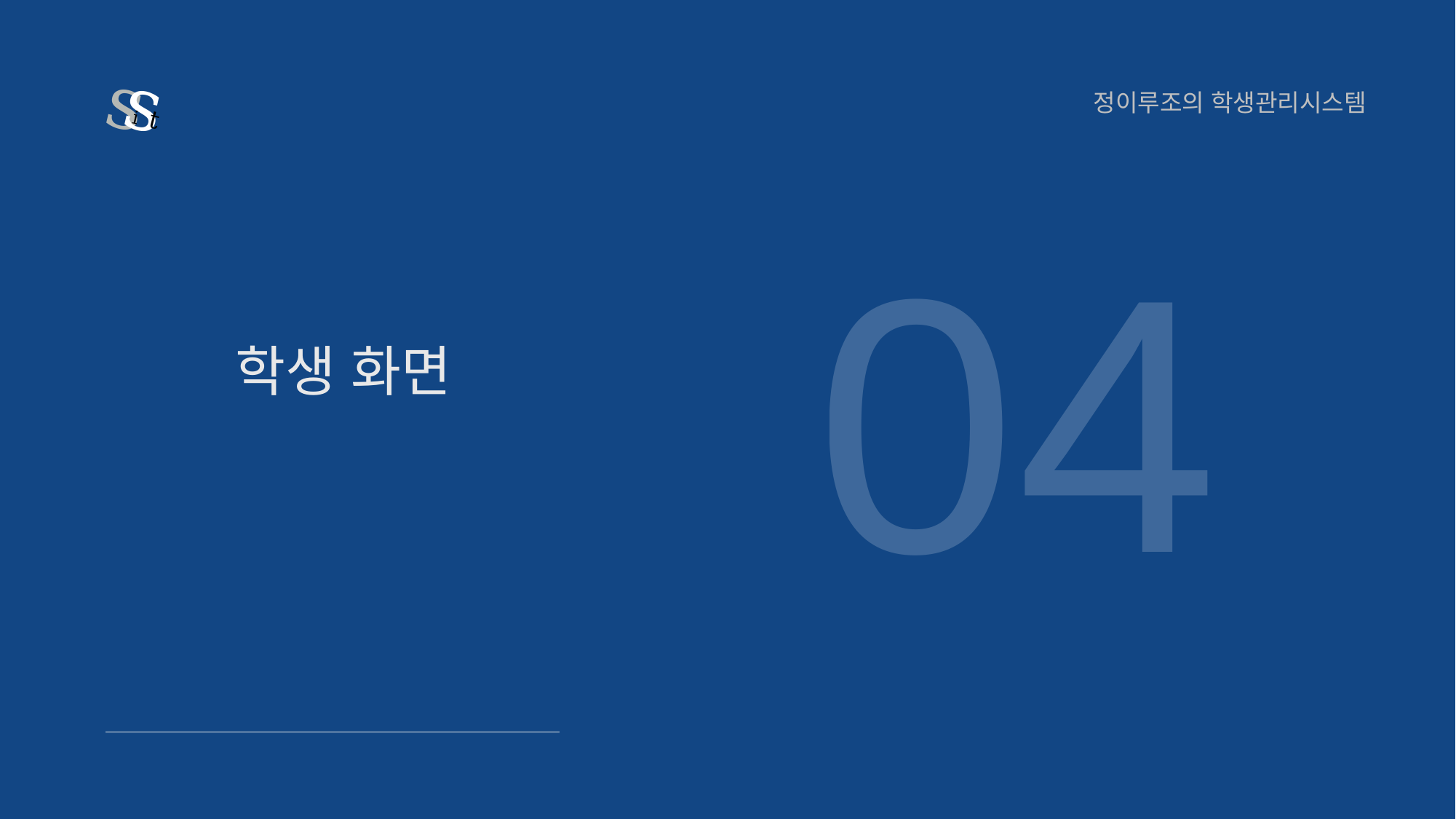

s
s
i
t
정이루조의 학생관리시스템
04
# 학생 화면